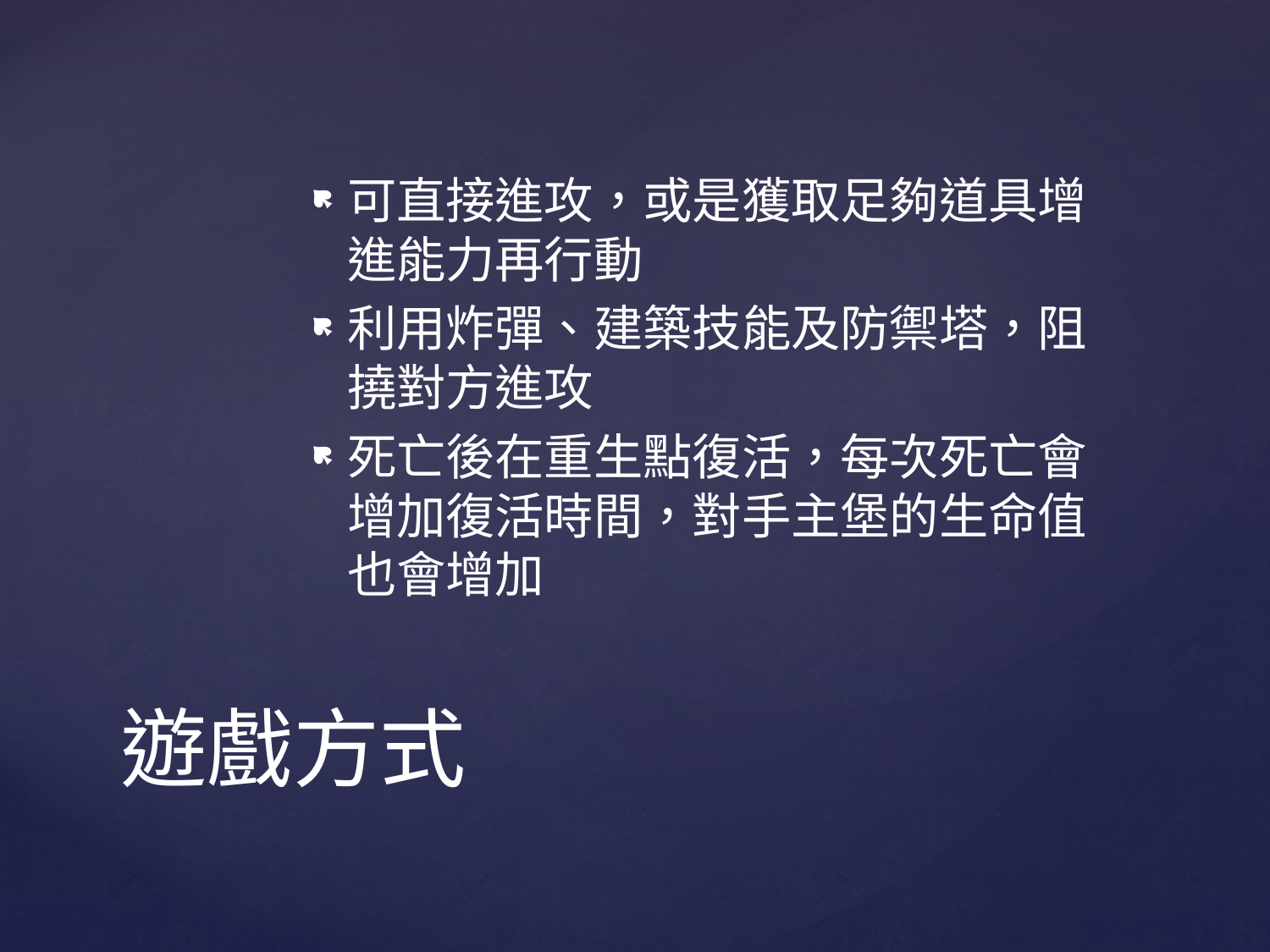

可直接進攻，或是獲取足夠道具增進能力再行動
利用炸彈、建築技能及防禦塔，阻撓對方進攻
死亡後在重生點復活，每次死亡會增加復活時間，對手主堡的生命值也會增加
# 遊戲方式